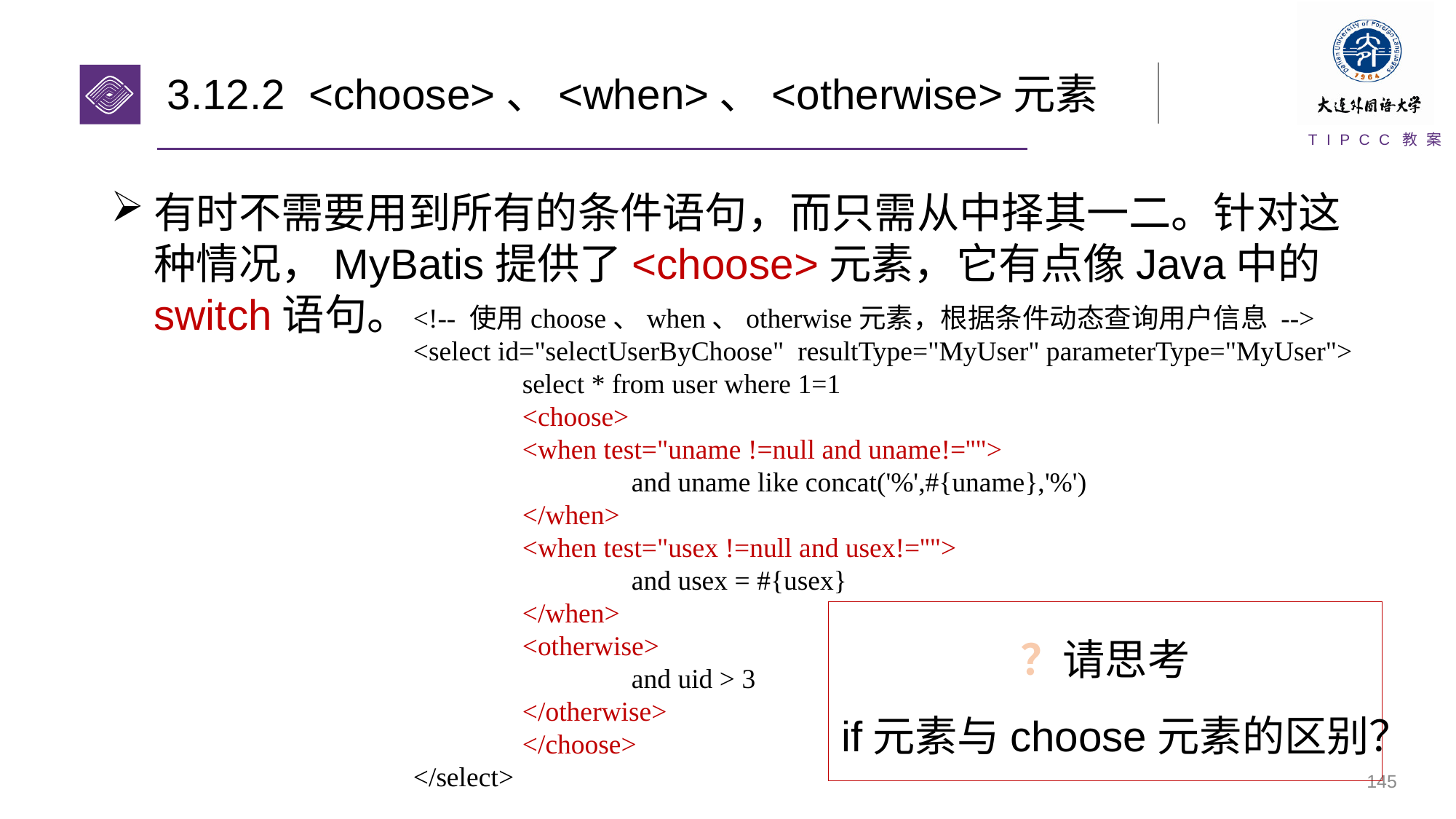

# 3.12.2  <choose>、<when>、<otherwise>元素
有时不需要用到所有的条件语句，而只需从中择其一二。针对这种情况，MyBatis提供了<choose>元素，它有点像Java中的switch语句。
	<!-- 使用choose、when、otherwise元素，根据条件动态查询用户信息 -->
	<select id="selectUserByChoose"  resultType="MyUser" parameterType="MyUser">
		select * from user where 1=1
		<choose>
		<when test="uname !=null and uname!=''">
			and uname like concat('%',#{uname},'%')
		</when>
		<when test="usex !=null and usex!=''">
			and usex = #{usex}
		</when>
		<otherwise>
			and uid > 3
		</otherwise>
		</choose>
	</select>
？请思考
if元素与choose元素的区别？
145